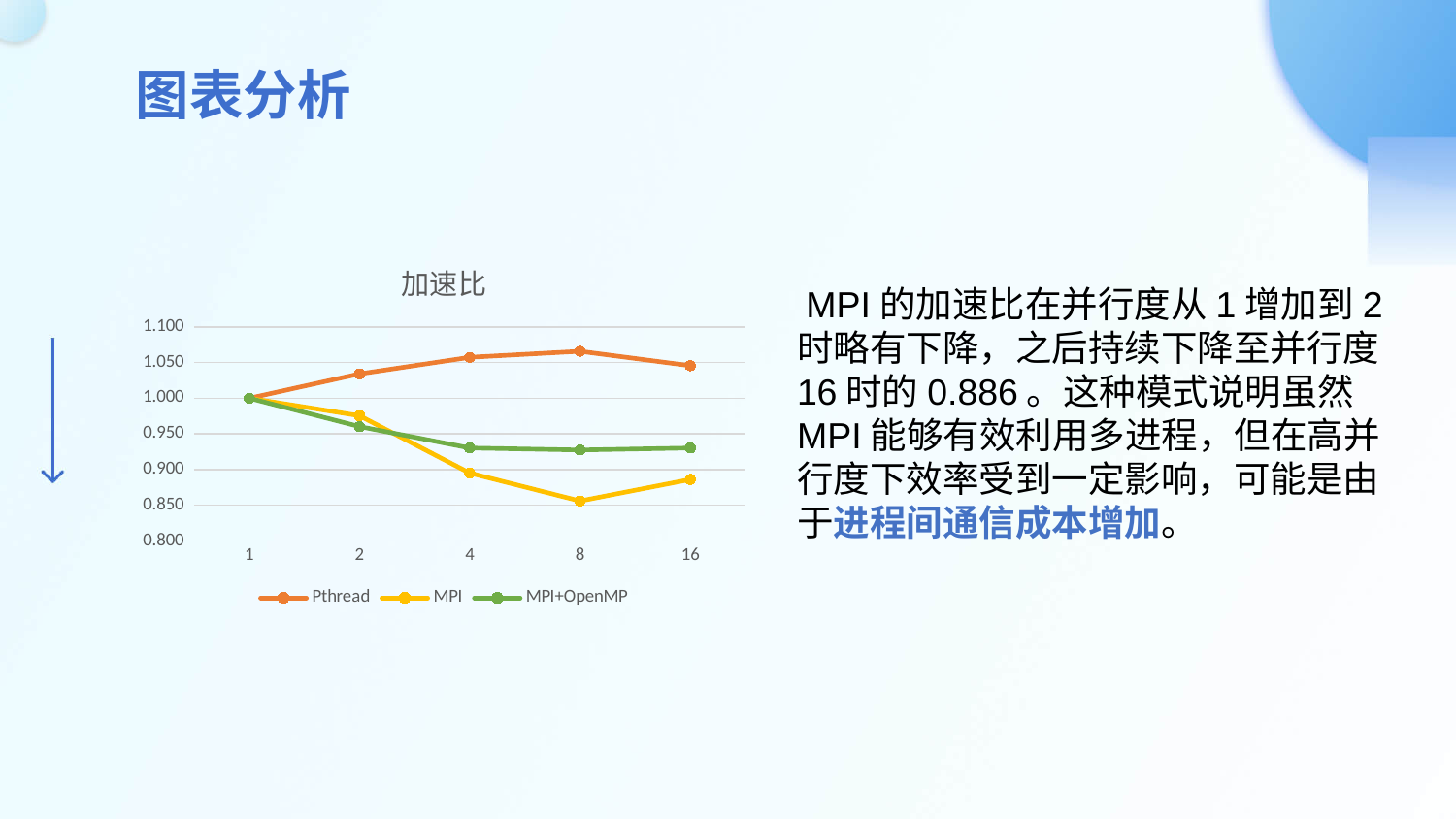

图表分析

### Chart: 加速比

| Category | Pthread | MPI | MPI+OpenMP |
|---|---|---|---|
| 1 | 1.0 | 1.0 | 1.0 |
| 2 | 1.034065934065934 | 0.975452196382429 | 0.9601769911504424 |
| 4 | 1.0573033707865167 | 0.895080023710729 | 0.9301898346601346 |
| 8 | 1.0656851642129104 | 0.8560090702947846 | 0.9273504273504274 |
| 16 | 1.0455555555555556 | 0.8861502347417841 | 0.9301898346601346 |
 MPI的加速比在并行度从1增加到2时略有下降，之后持续下降至并行度16时的0.886。这种模式说明虽然MPI能够有效利用多进程，但在高并行度下效率受到一定影响，可能是由于进程间通信成本增加。